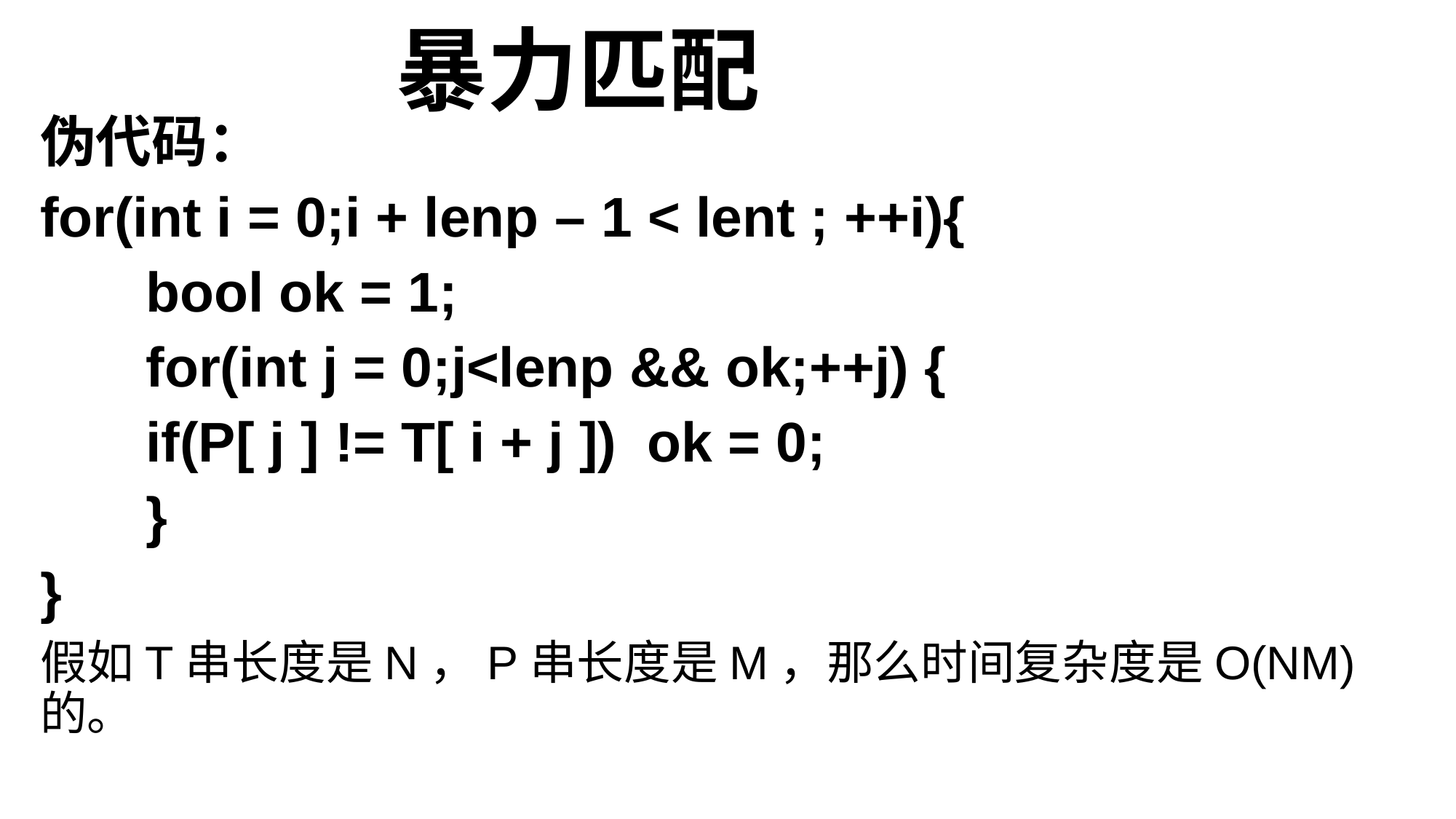

# 暴力匹配
伪代码：
for(int i = 0;i + lenp – 1 < lent ; ++i){
	bool ok = 1;
	for(int j = 0;j<lenp && ok;++j) {
		if(P[ j ] != T[ i + j ])  ok = 0;
	}
}
假如T串长度是N，P串长度是M，那么时间复杂度是O(NM)的。